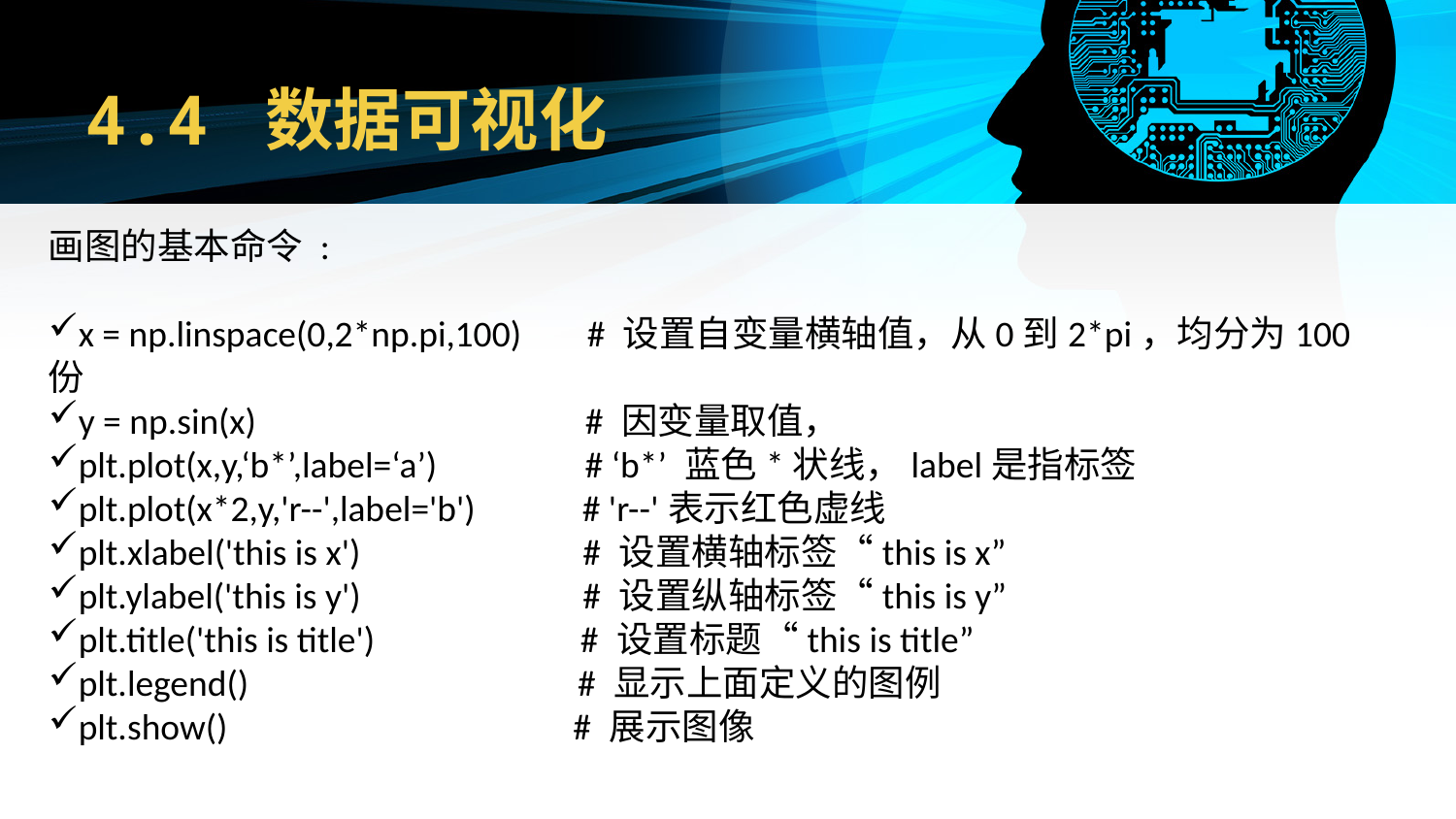

# 4.4 数据可视化
画图的基本命令 :

x = np.linspace(0,2*np.pi,100)        # 设置自变量横轴值，从0到2*pi，均分为100份
y = np.sin(x)                                        # 因变量取值，
plt.plot(x,y,‘b*’,label=‘a’)                  # ‘b*’ 蓝色*状线，label是指标签
plt.plot(x*2,y,'r--',label='b')             # 'r--'表示红色虚线
plt.xlabel('this is x')                           # 设置横轴标签“this is x”
plt.ylabel('this is y')                           # 设置纵轴标签“this is y”
plt.title('this is title')                         # 设置标题“this is title”
plt.legend()                                        # 显示上面定义的图例
plt.show()                                          # 展示图像